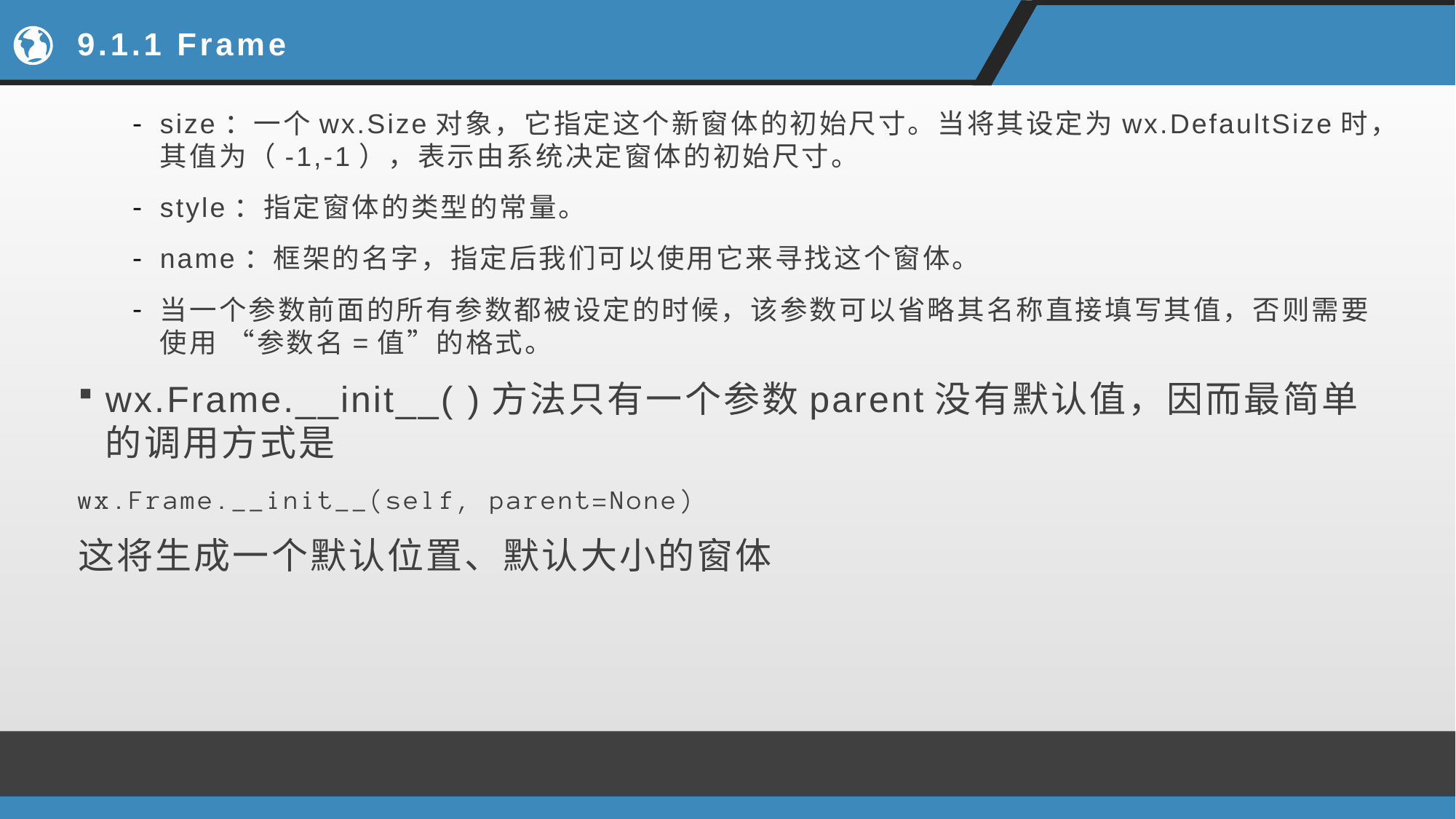

# 9.1.1 Frame

size：一个wx.Size对象，它指定这个新窗体的初始尺寸。当将其设定为wx.DefaultSize时，其值为（-1,-1），表示由系统决定窗体的初始尺寸。
style：指定窗体的类型的常量。
name：框架的名字，指定后我们可以使用它来寻找这个窗体。
当一个参数前面的所有参数都被设定的时候，该参数可以省略其名称直接填写其值，否则需要使用 “参数名=值”的格式。
wx.Frame.__init__( )方法只有一个参数parent没有默认值，因而最简单的调用方式是
wx.Frame.__init__(self, parent=None)
这将生成一个默认位置、默认大小的窗体